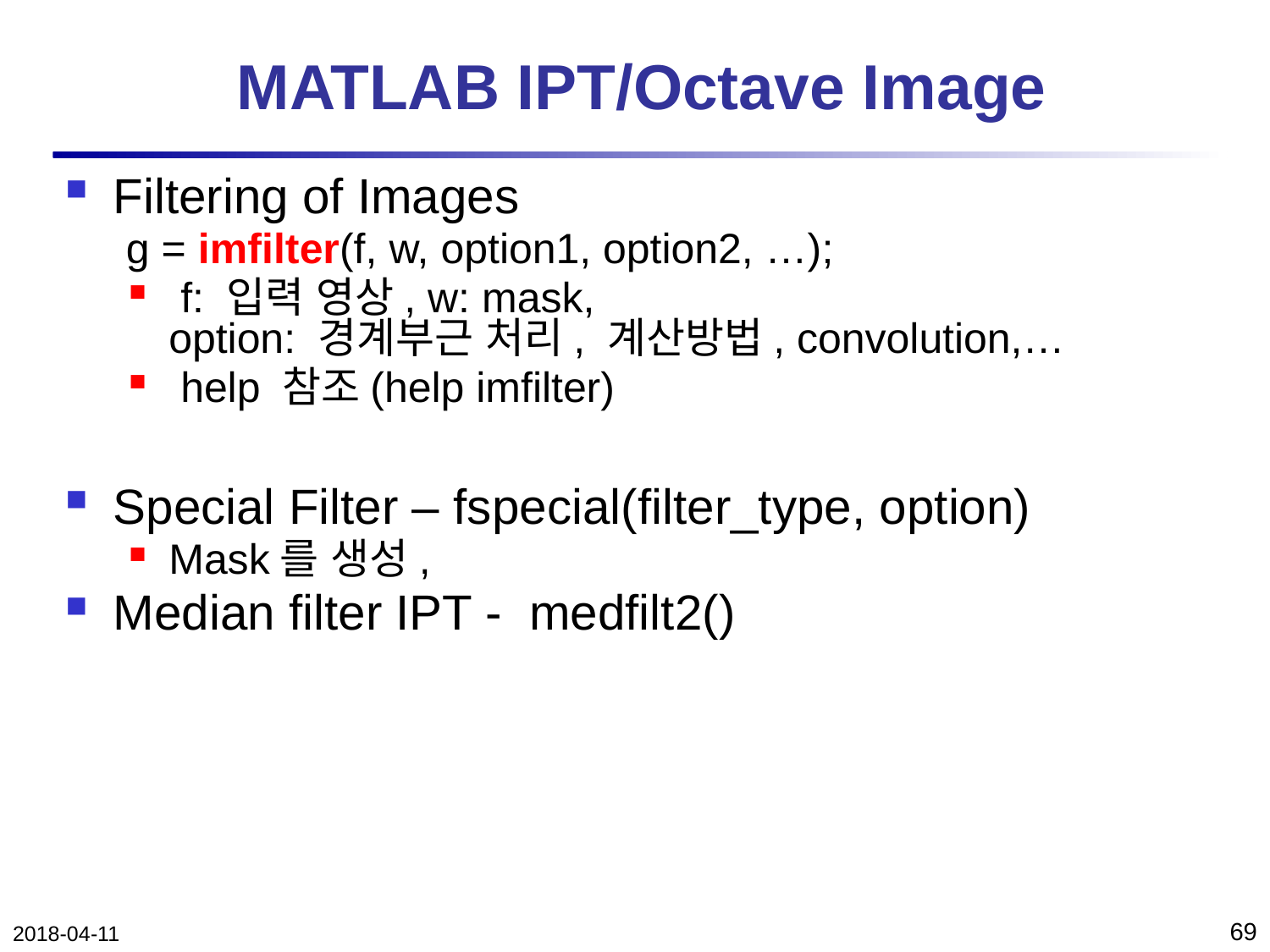

# MATLAB IPT/Octave Image
Filtering of Images
g = imfilter(f, w, option1, option2, …);
 f: 입력 영상, w: mask,
option: 경계부근 처리, 계산방법, convolution,…
 help 참조(help imfilter)

Special Filter – fspecial(filter_type, option)
Mask를 생성,
Median filter IPT -  medfilt2()
2018-04-11
69